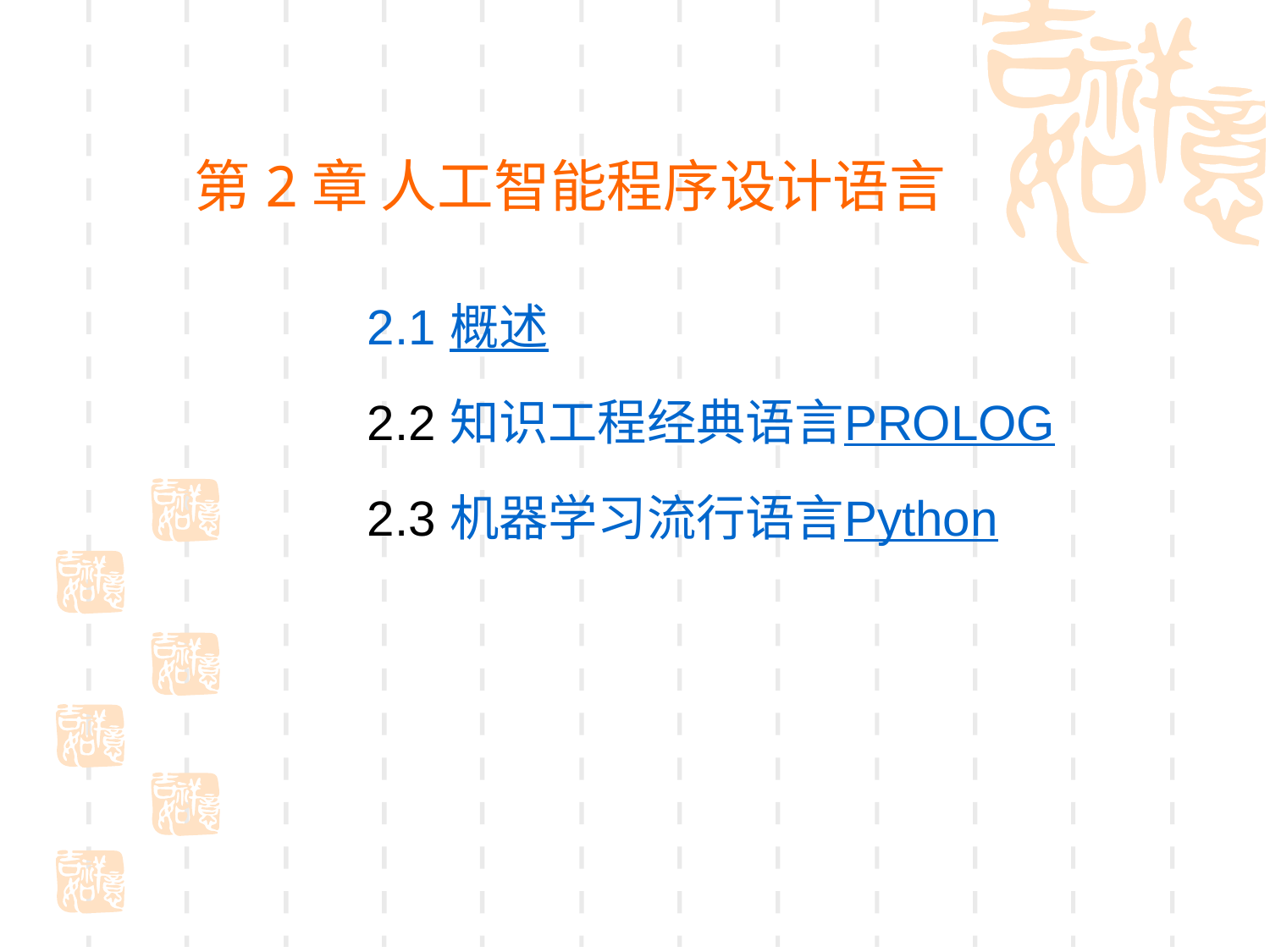

第2章 人工智能程序设计语言
                    2.1 概述
                    2.2 知识工程经典语言PROLOG
                    2.3 机器学习流行语言Python